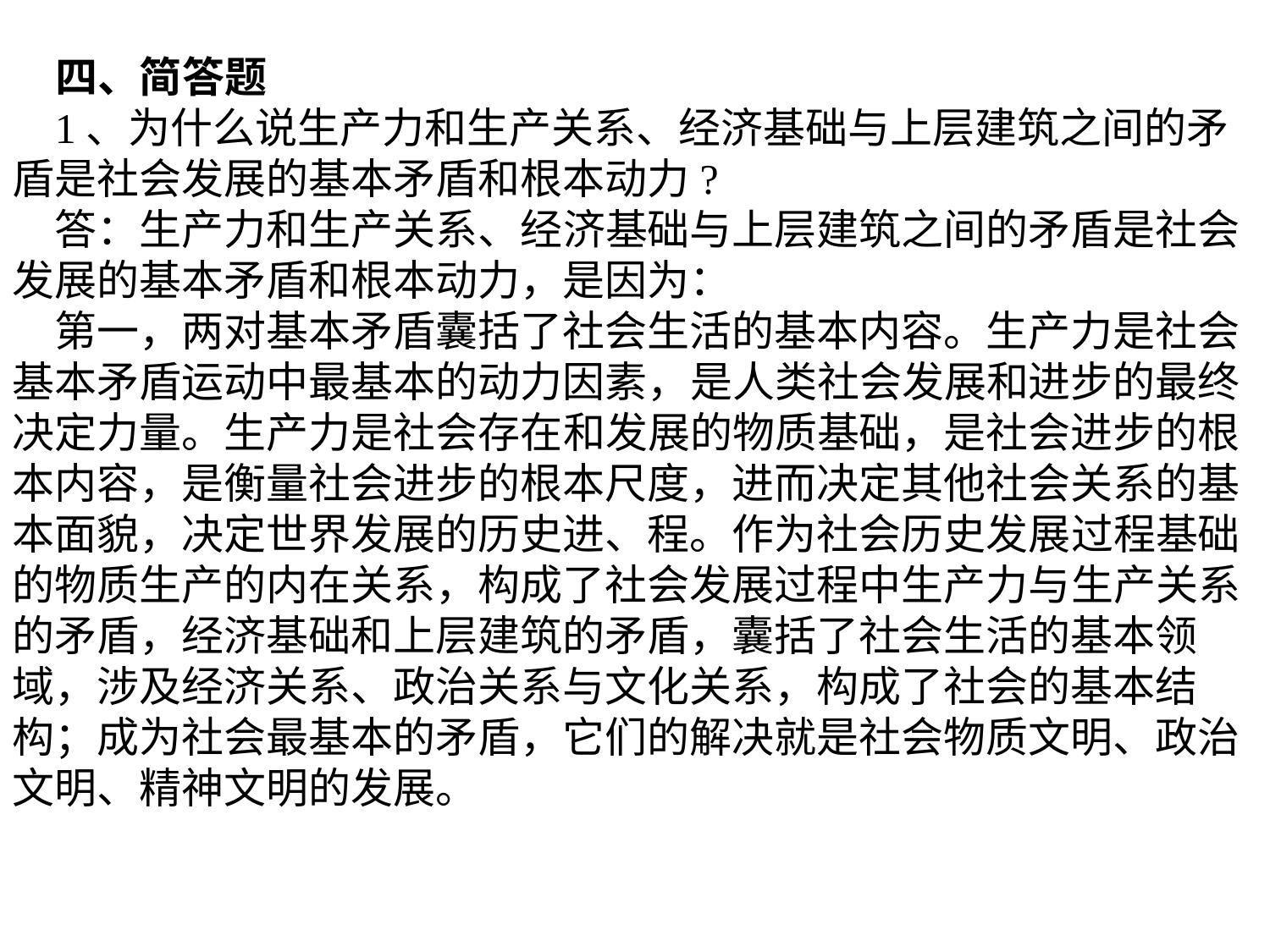

四、简答题
1、为什么说生产力和生产关系、经济基础与上层建筑之间的矛盾是社会发展的基本矛盾和根本动力?
答：生产力和生产关系、经济基础与上层建筑之间的矛盾是社会发展的基本矛盾和根本动力，是因为：
第一，两对基本矛盾囊括了社会生活的基本内容。生产力是社会基本矛盾运动中最基本的动力因素，是人类社会发展和进步的最终决定力量。生产力是社会存在和发展的物质基础，是社会进步的根本内容，是衡量社会进步的根本尺度，进而决定其他社会关系的基本面貌，决定世界发展的历史进、程。作为社会历史发展过程基础的物质生产的内在关系，构成了社会发展过程中生产力与生产关系的矛盾，经济基础和上层建筑的矛盾，囊括了社会生活的基本领域，涉及经济关系、政治关系与文化关系，构成了社会的基本结构；成为社会最基本的矛盾，它们的解决就是社会物质文明、政治文明、精神文明的发展。